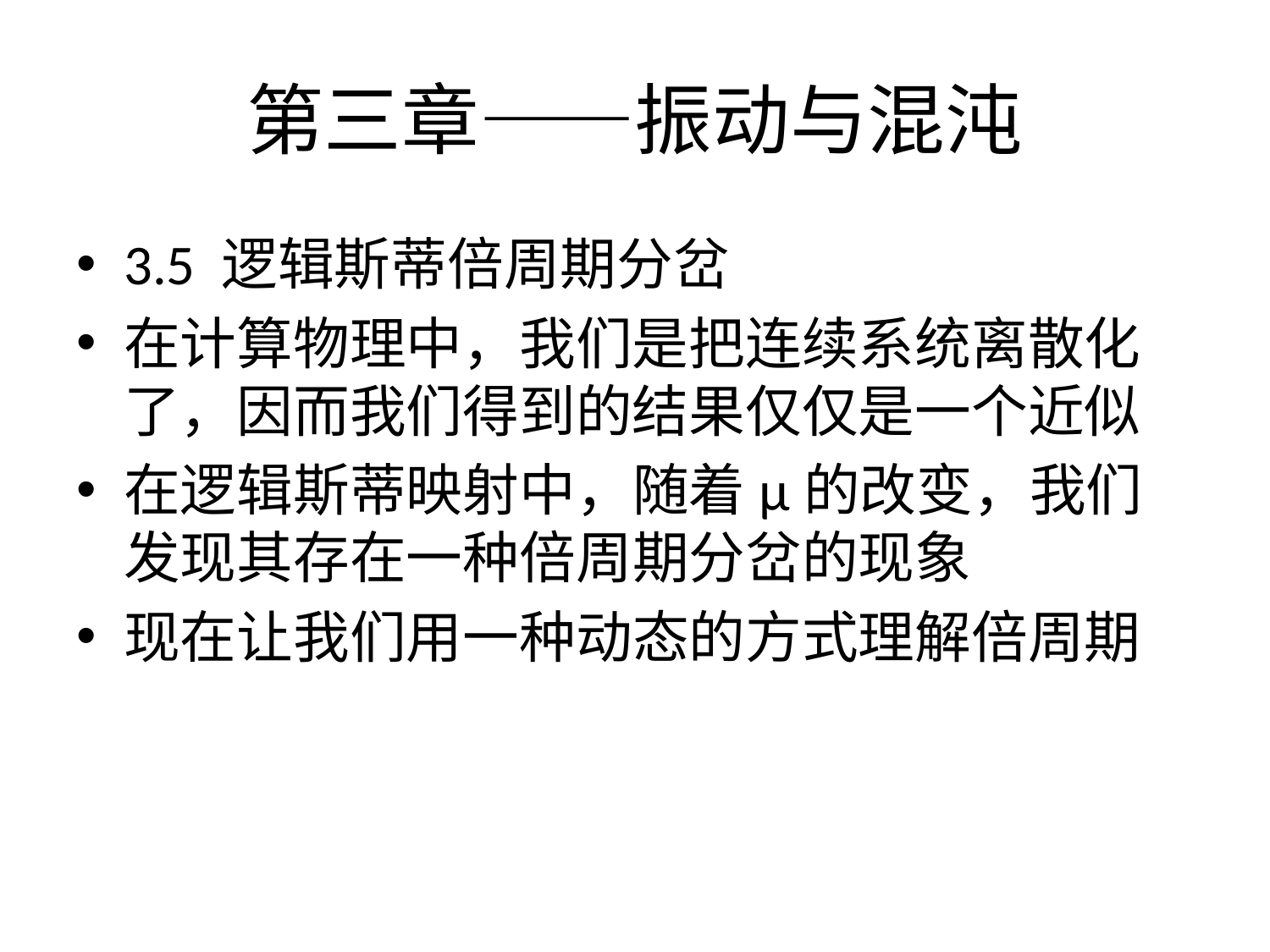

# 第三章——振动与混沌
3.5 逻辑斯蒂倍周期分岔
在计算物理中，我们是把连续系统离散化了，因而我们得到的结果仅仅是一个近似
在逻辑斯蒂映射中，随着μ的改变，我们发现其存在一种倍周期分岔的现象
现在让我们用一种动态的方式理解倍周期